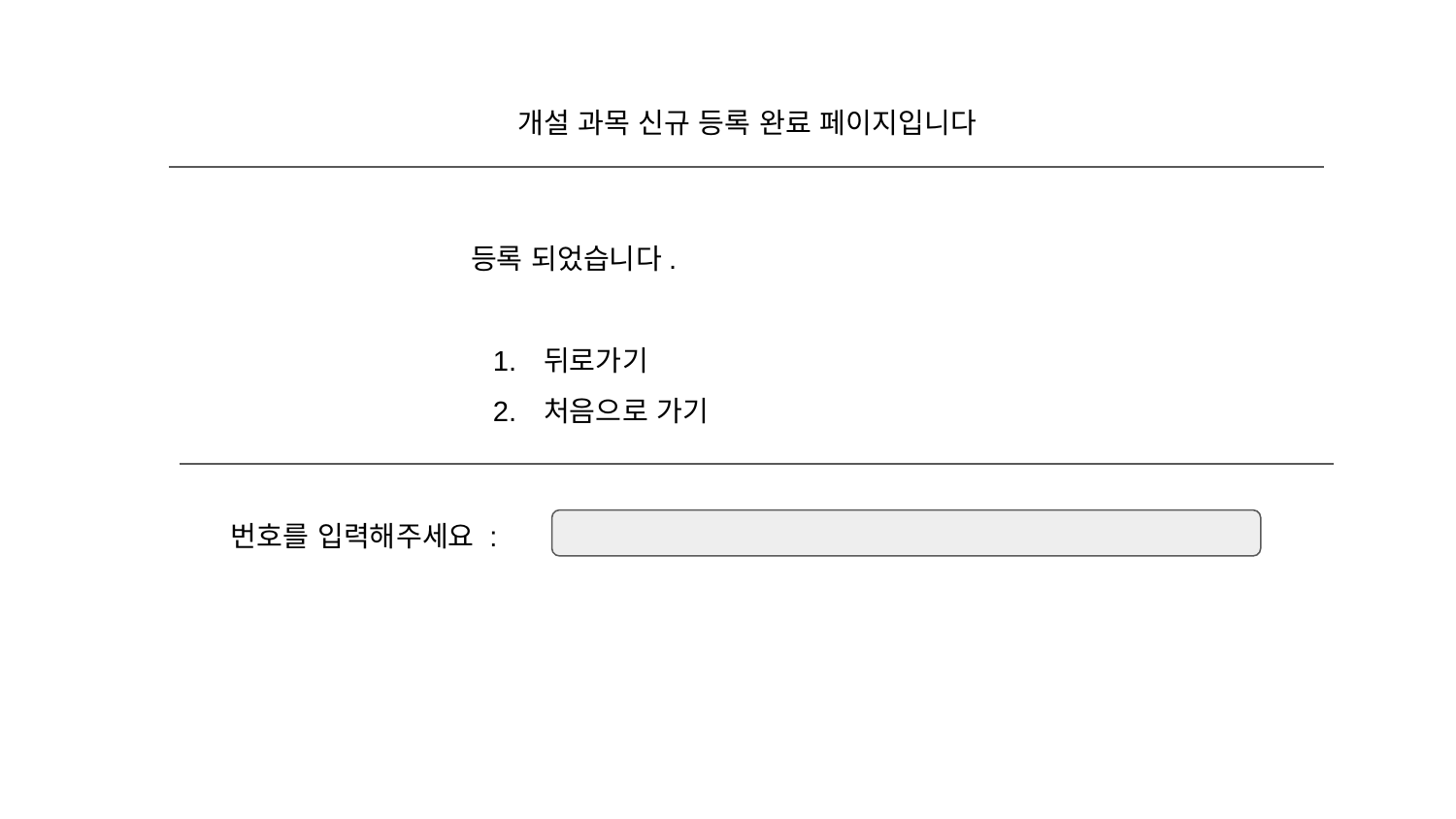

개설 과목 신규 등록 완료 페이지입니다
등록 되었습니다.

뒤로가기
처음으로 가기
번호를 입력해주세요 :